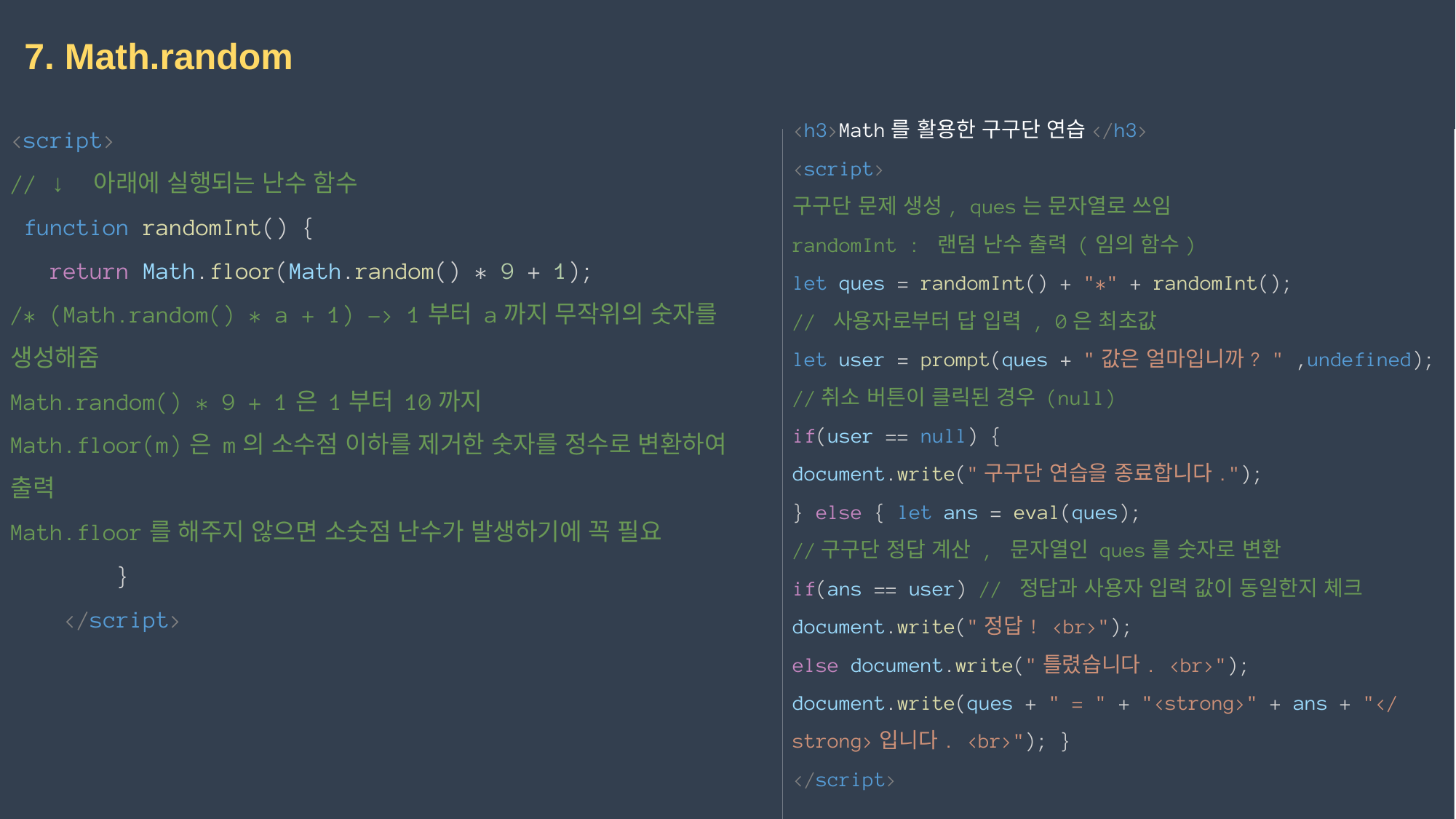

7. Math.random
<h3>Math를 활용한 구구단 연습</h3>
<script>
구구단 문제 생성, ques는 문자열로 쓰임
randomInt : 랜덤 난수 출력 (임의 함수)
let ques = randomInt() + "*" + randomInt();
// 사용자로부터 답 입력 , 0은 최초값
let user = prompt(ques + "값은 얼마입니까? " ,undefined);
//취소 버튼이 클릭된 경우 (null)
if(user == null) {
document.write("구구단 연습을 종료합니다.");
} else { let ans = eval(ques);
//구구단 정답 계산 , 문자열인 ques를 숫자로 변환
if(ans == user) // 정답과 사용자 입력 값이 동일한지 체크
document.write("정답! <br>");
else document.write("틀렸습니다. <br>");
document.write(ques + " = " + "<strong>" + ans + "</strong>입니다. <br>"); }
</script>
<script>
// ↓ 아래에 실행되는 난수 함수
 function randomInt() {
   return Math.floor(Math.random() * 9 + 1);
/* (Math.random() * a + 1) -> 1부터 a까지 무작위의 숫자를 생성해줌
Math.random() * 9 + 1은 1부터 10까지
Math.floor(m)은 m의 소수점 이하를 제거한 숫자를 정수로 변환하여 출력
Math.floor를 해주지 않으면 소숫점 난수가 발생하기에 꼭 필요
        }
    </script>

2023-03-08
권민지